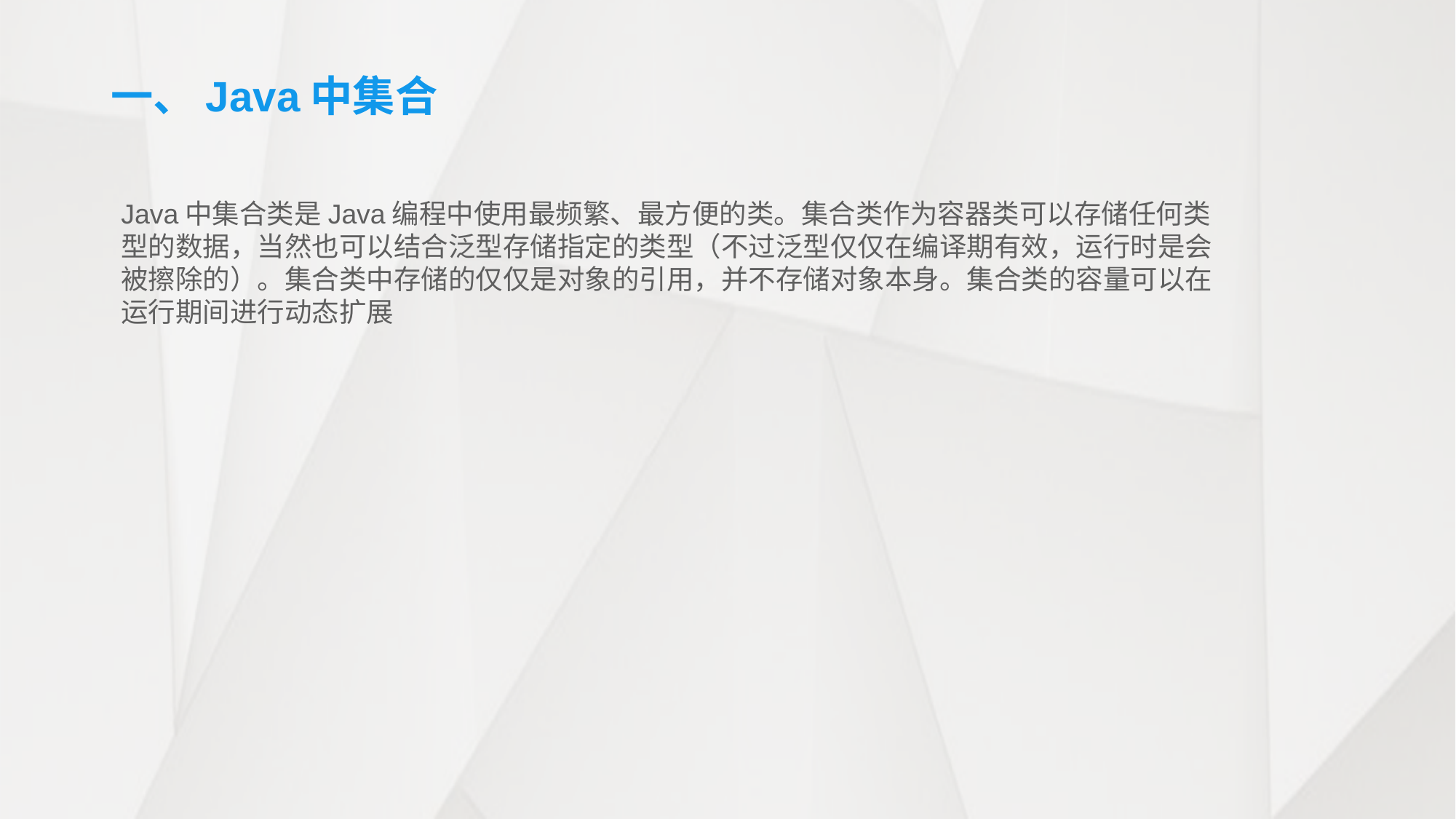

# 一、Java中集合
Java中集合类是Java编程中使用最频繁、最方便的类。集合类作为容器类可以存储任何类型的数据，当然也可以结合泛型存储指定的类型（不过泛型仅仅在编译期有效，运行时是会被擦除的）。集合类中存储的仅仅是对象的引用，并不存储对象本身。集合类的容量可以在运行期间进行动态扩展